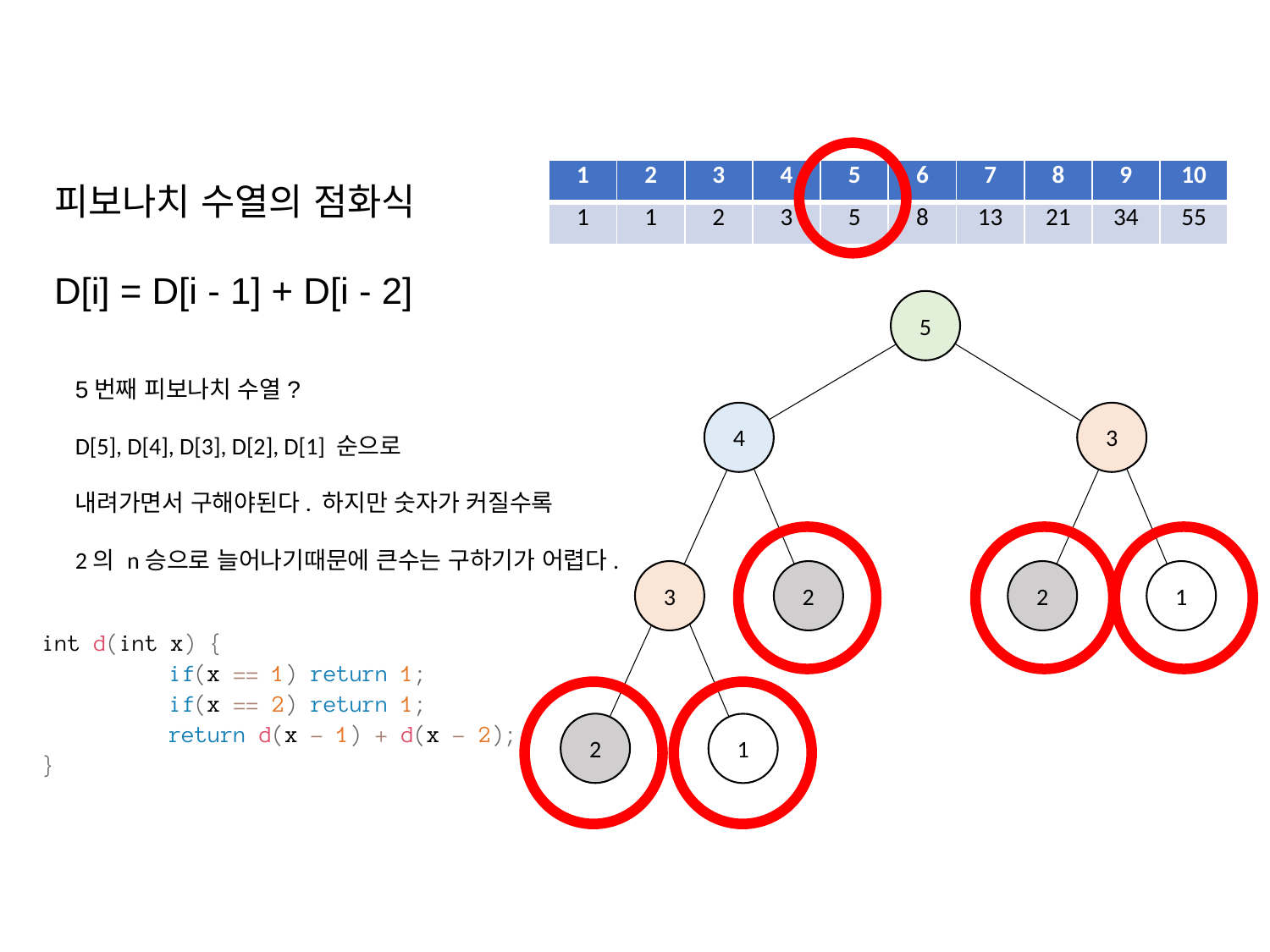

| 1 | 2 | 3 | 4 | 5 | 6 | 7 | 8 | 9 | 10 |
| --- | --- | --- | --- | --- | --- | --- | --- | --- | --- |
| 1 | 1 | 2 | 3 | 5 | 8 | 13 | 21 | 34 | 55 |
피보나치 수열의 점화식

D[i] = D[i - 1] + D[i - 2]
5
4
3
3
2
2
1
2
1
5번째 피보나치 수열?

D[5], D[4], D[3], D[2], D[1] 순으로

내려가면서 구해야된다. 하지만 숫자가 커질수록

2의 n승으로 늘어나기때문에 큰수는 구하기가 어렵다.

int d(int x) {
	if(x == 1) return 1;
	if(x == 2) return 1;
	return d(x - 1) + d(x - 2);
}